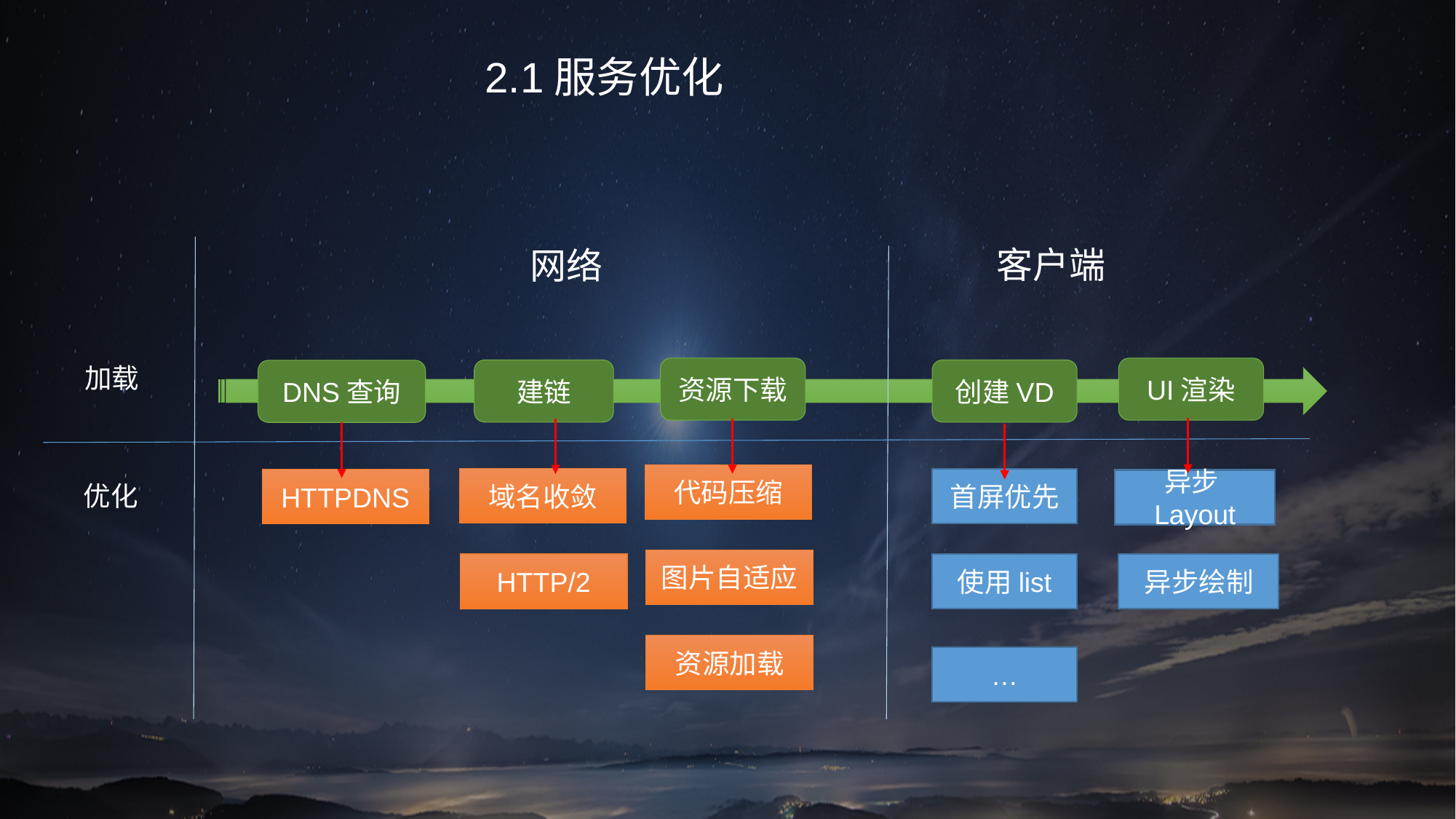

2.1服务优化
客户端
网络
加载
资源下载
UI渲染
建链
创建VD
DNS查询

代码压缩
域名收敛
首屏优先
HTTPDNS
异步Layout
优化
图片自适应
HTTP/2
使用list
异步绘制
资源加载
…